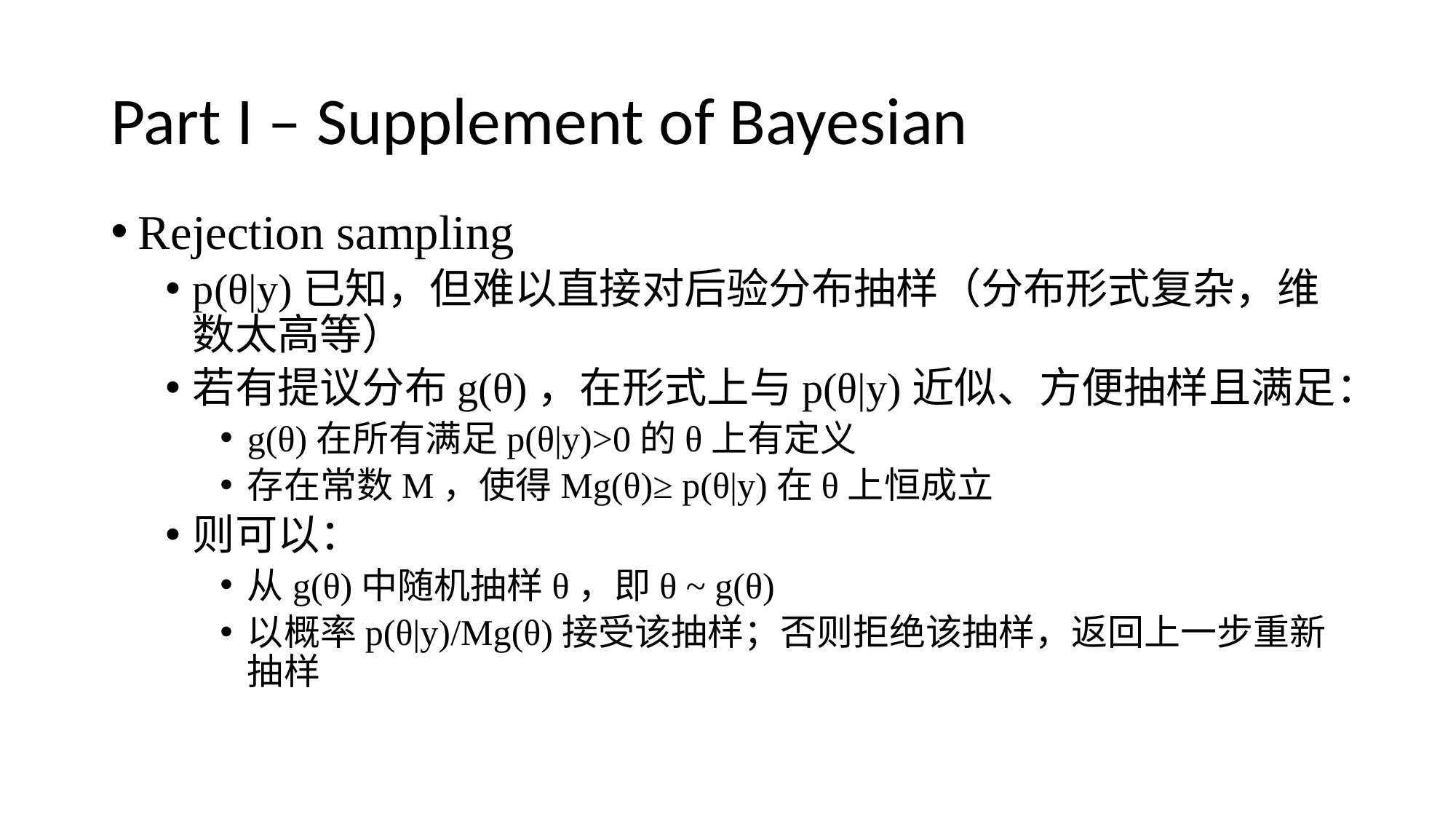

# Part I – Supplement of Bayesian
Rejection sampling
p(θ|y)已知，但难以直接对后验分布抽样（分布形式复杂，维数太高等）
若有提议分布g(θ)，在形式上与p(θ|y)近似、方便抽样且满足：
g(θ)在所有满足p(θ|y)>0的θ上有定义
存在常数M，使得Mg(θ)≥ p(θ|y)在θ上恒成立
则可以：
从g(θ)中随机抽样θ，即θ ~ g(θ)
以概率p(θ|y)/Mg(θ)接受该抽样；否则拒绝该抽样，返回上一步重新抽样